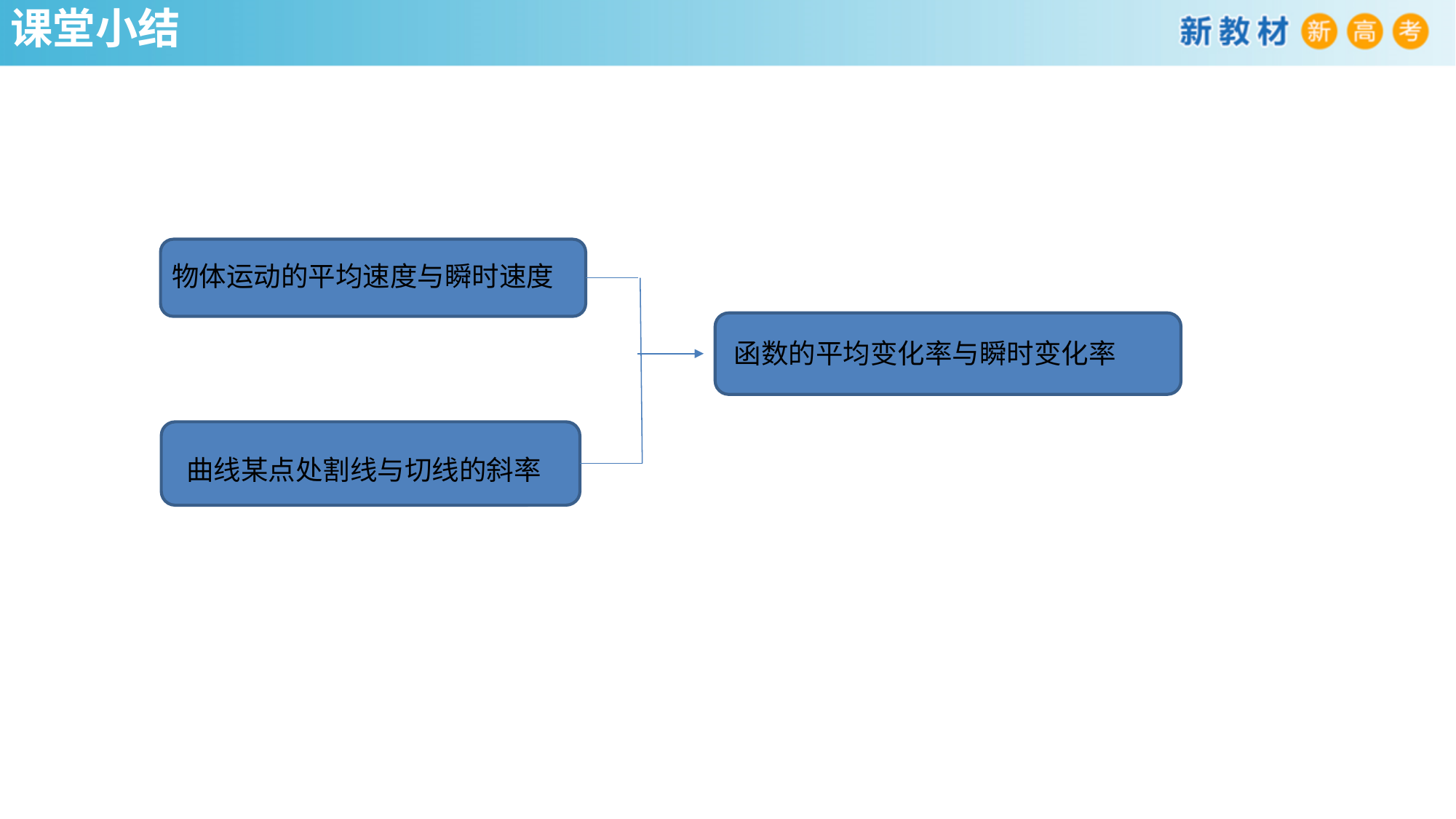

课堂小结

物体运动的平均速度与瞬时速度

函数的平均变化率与瞬时变化率

曲线某点处割线与切线的斜率